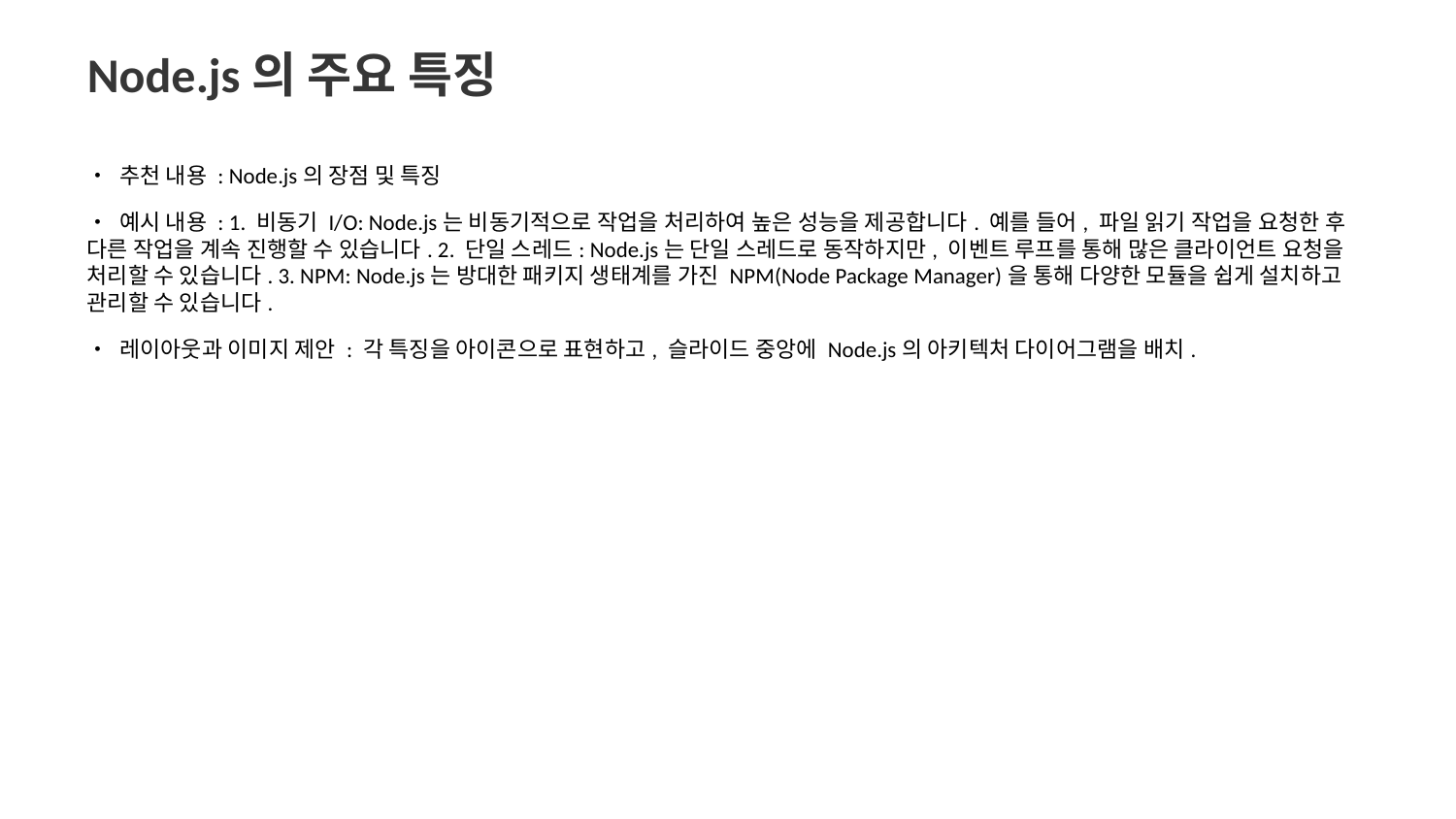

Node.js의 주요 특징
• 추천 내용 : Node.js의 장점 및 특징
• 예시 내용 : 1. 비동기 I/O: Node.js는 비동기적으로 작업을 처리하여 높은 성능을 제공합니다. 예를 들어, 파일 읽기 작업을 요청한 후 다른 작업을 계속 진행할 수 있습니다. 2. 단일 스레드: Node.js는 단일 스레드로 동작하지만, 이벤트 루프를 통해 많은 클라이언트 요청을 처리할 수 있습니다. 3. NPM: Node.js는 방대한 패키지 생태계를 가진 NPM(Node Package Manager)을 통해 다양한 모듈을 쉽게 설치하고 관리할 수 있습니다.
• 레이아웃과 이미지 제안 : 각 특징을 아이콘으로 표현하고, 슬라이드 중앙에 Node.js의 아키텍처 다이어그램을 배치.